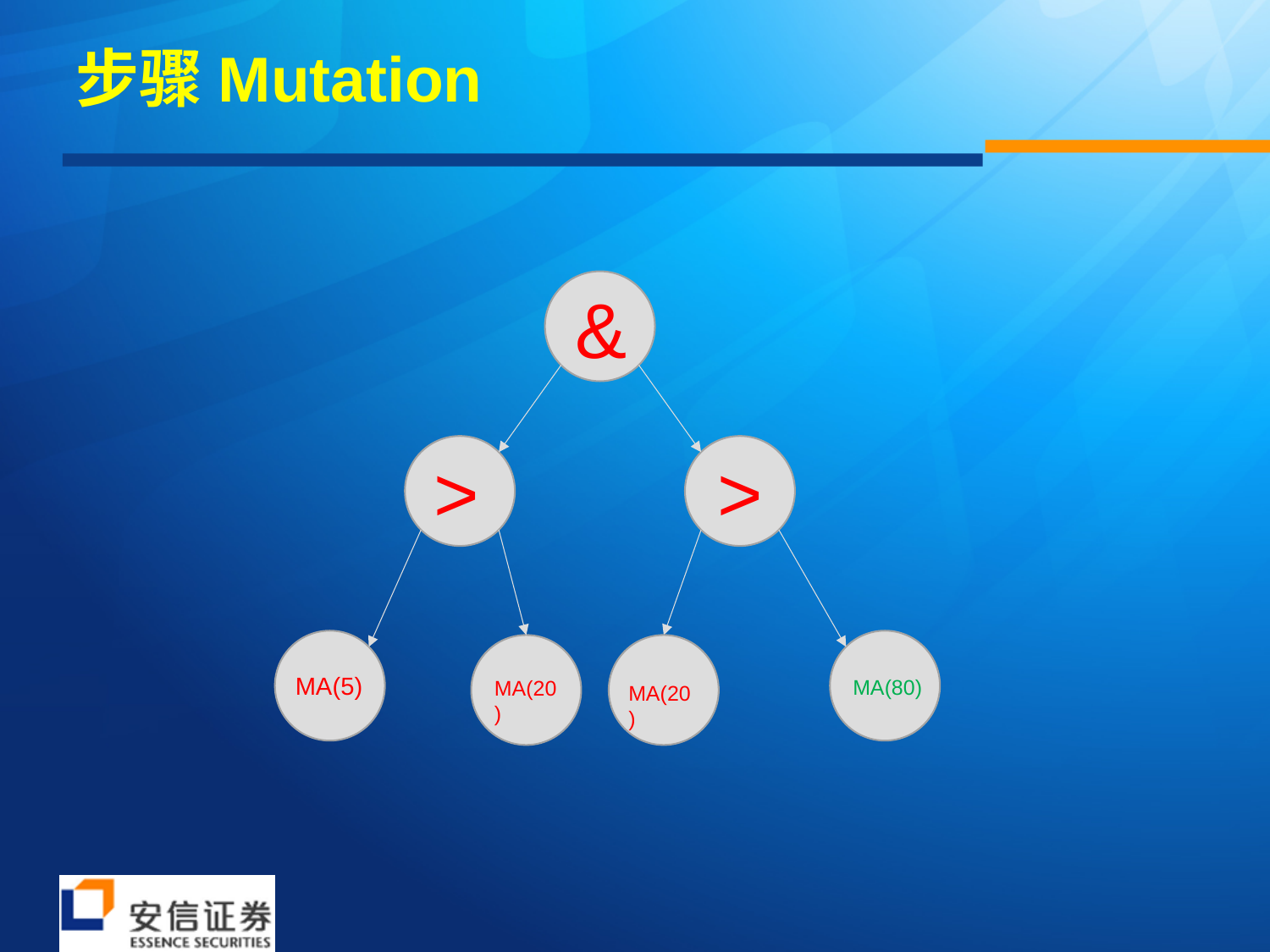

# 步骤Mutation

&
>
>

MA(5)
MA(80)
MA(20)
MA(20)